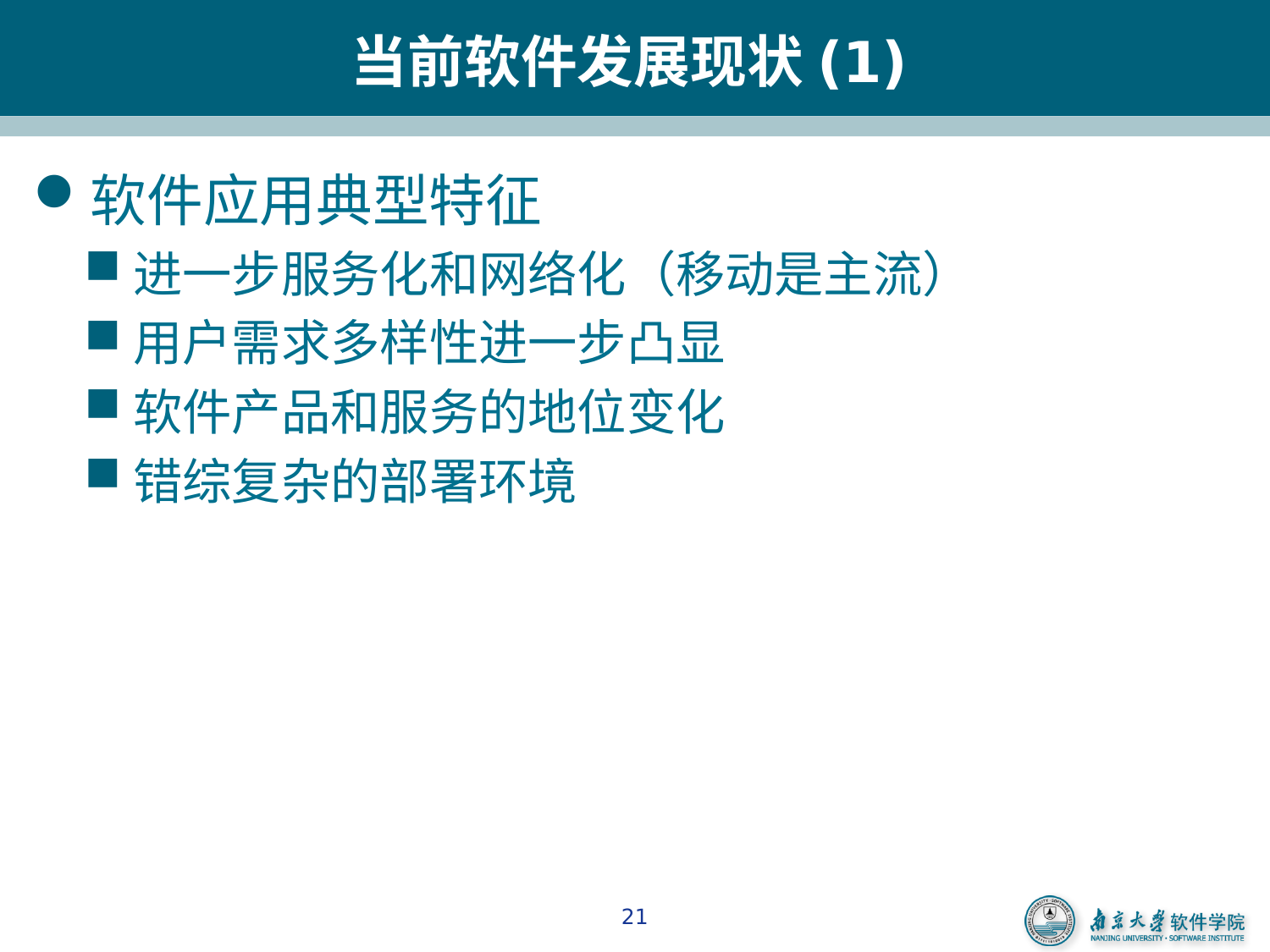

# 当前软件发展现状(1)
软件应用典型特征
进一步服务化和网络化（移动是主流）
用户需求多样性进一步凸显
软件产品和服务的地位变化
错综复杂的部署环境
21